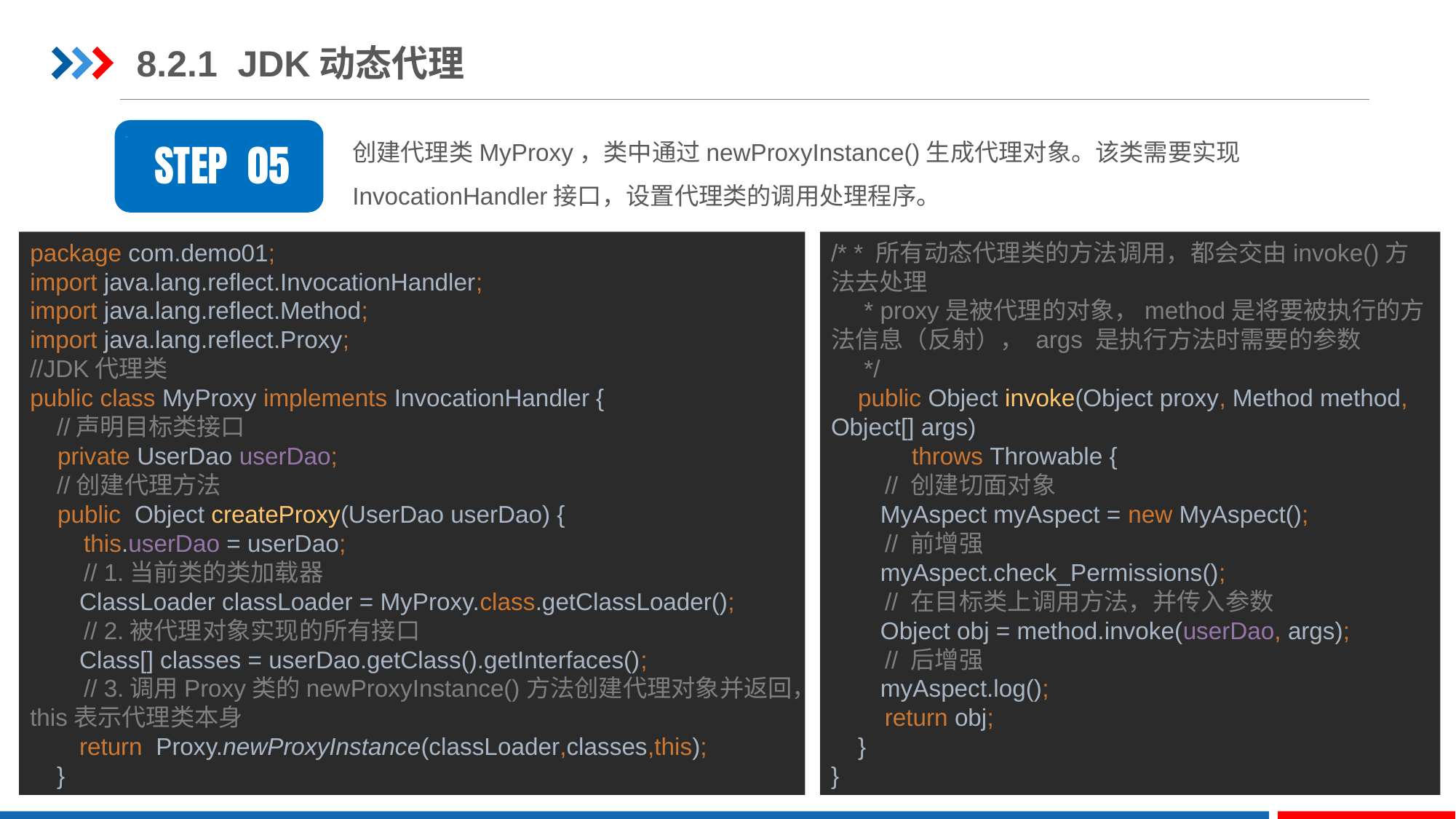

8.2.1  JDK动态代理
创建代理类MyProxy，类中通过newProxyInstance()生成代理对象。该类需要实现InvocationHandler接口，设置代理类的调用处理程序。

STEP  05
/* * 所有动态代理类的方法调用，都会交由invoke()方法去处理
     * proxy是被代理的对象，method是将要被执行的方法信息（反射）， args 是执行方法时需要的参数
     */
    public Object invoke(Object proxy, Method method, Object[] args)
            throws Throwable {
        // 创建切面对象
        MyAspect myAspect = new MyAspect();
        // 前增强
        myAspect.check_Permissions();
        // 在目标类上调用方法，并传入参数
        Object obj = method.invoke(userDao, args);
        // 后增强
        myAspect.log();
        return obj;
    }
}
package com.demo01;
import java.lang.reflect.InvocationHandler;
import java.lang.reflect.Method;
import java.lang.reflect.Proxy;
//JDK代理类
public class MyProxy implements InvocationHandler {
    //声明目标类接口
    private UserDao userDao;
    //创建代理方法
    public  Object createProxy(UserDao userDao) {
        this.userDao = userDao;
        // 1.当前类的类加载器
        ClassLoader classLoader = MyProxy.class.getClassLoader();
        // 2.被代理对象实现的所有接口
        Class[] classes = userDao.getClass().getInterfaces();
        // 3.调用Proxy类的newProxyInstance()方法创建代理对象并返回，this表示代理类本身
        return  Proxy.newProxyInstance(classLoader,classes,this);
    }